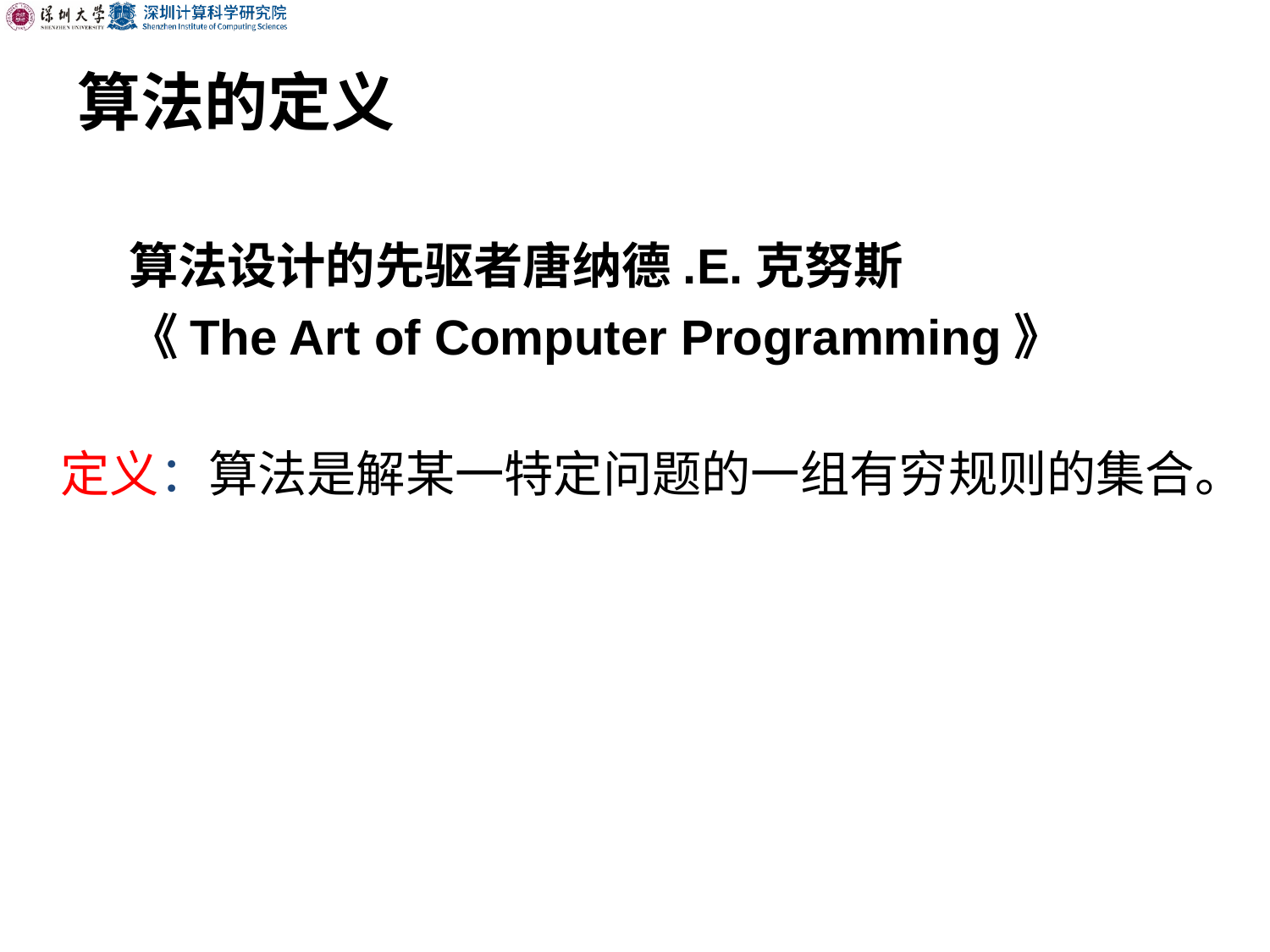

算法的定义
算法设计的先驱者唐纳德.E.克努斯
《The Art of Computer Programming》
定义：算法是解某一特定问题的一组有穷规则的集合。